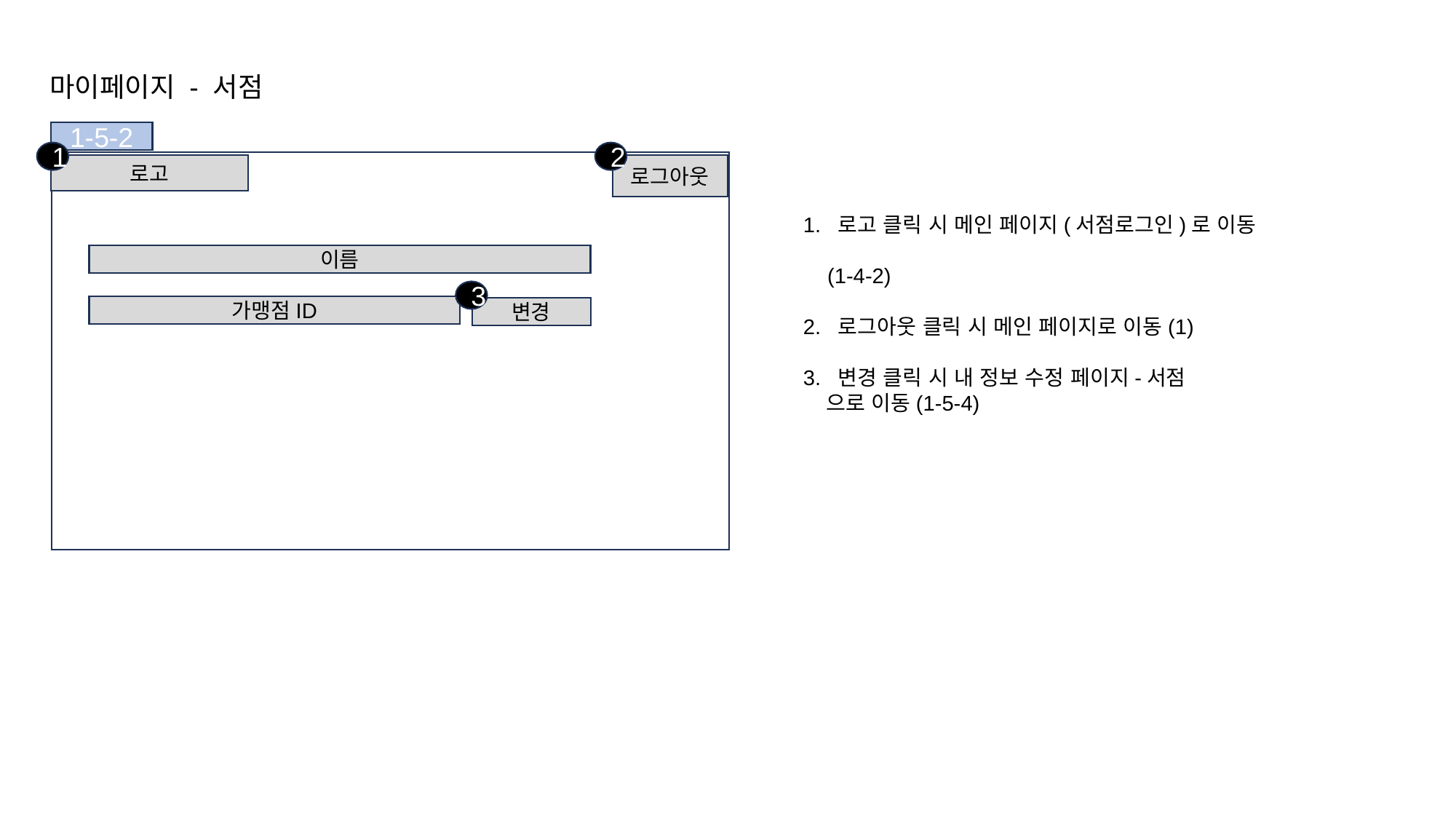

마이페이지 - 서점
1-5-2
1
2

로고
로그아웃

 1.  로고 클릭 시 메인 페이지(서점로그인)로 이동
     (1-4-2)

 2.  로그아웃 클릭 시 메인 페이지로 이동(1)

 3.  변경 클릭 시 내 정보 수정 페이지-서점
    으로 이동(1-5-4)

이름
3
가맹점ID
변경